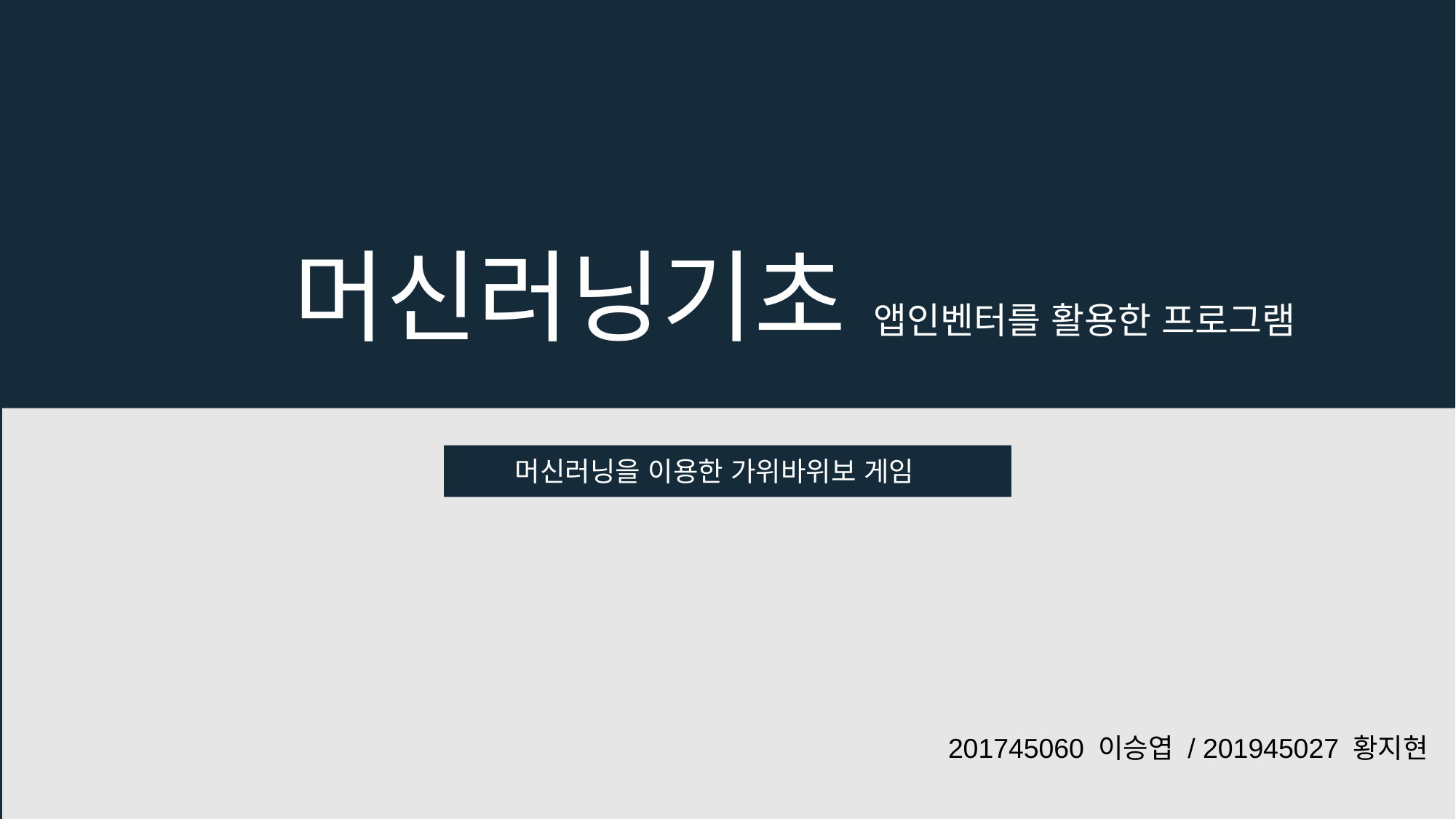

머신러닝기초  앱인벤터를 활용한 프로그램

머신러닝을 이용한 가위바위보 게임
201745060 이승엽 / 201945027 황지현